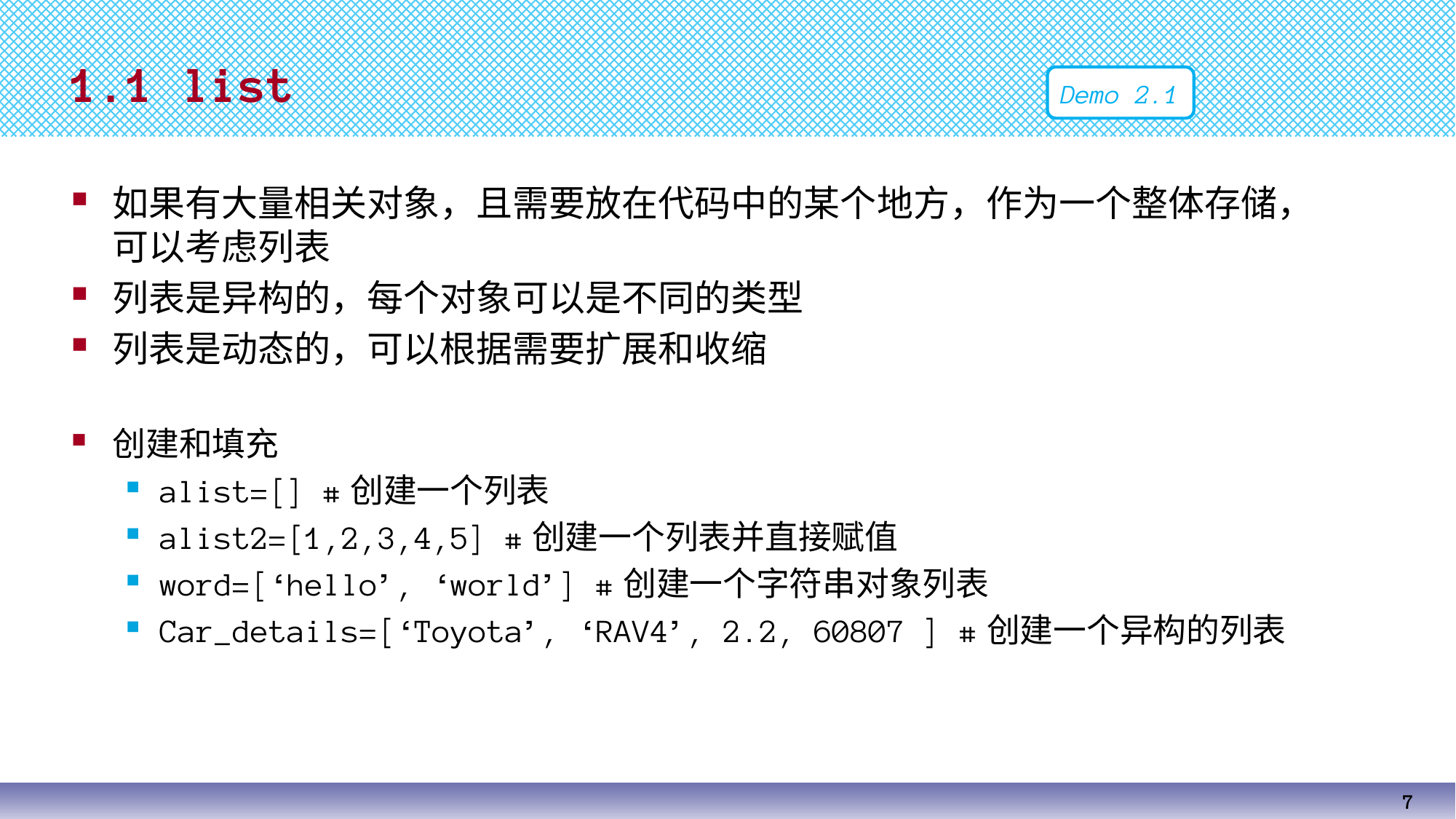

# 1.1 list
Demo 2.1
如果有大量相关对象，且需要放在代码中的某个地方，作为一个整体存储，可以考虑列表
列表是异构的，每个对象可以是不同的类型
列表是动态的，可以根据需要扩展和收缩

创建和填充
alist=[] #创建一个列表
alist2=[1,2,3,4,5] #创建一个列表并直接赋值
word=[‘hello’, ‘world’] #创建一个字符串对象列表
Car_details=[‘Toyota’, ‘RAV4’, 2.2, 60807 ] #创建一个异构的列表
7